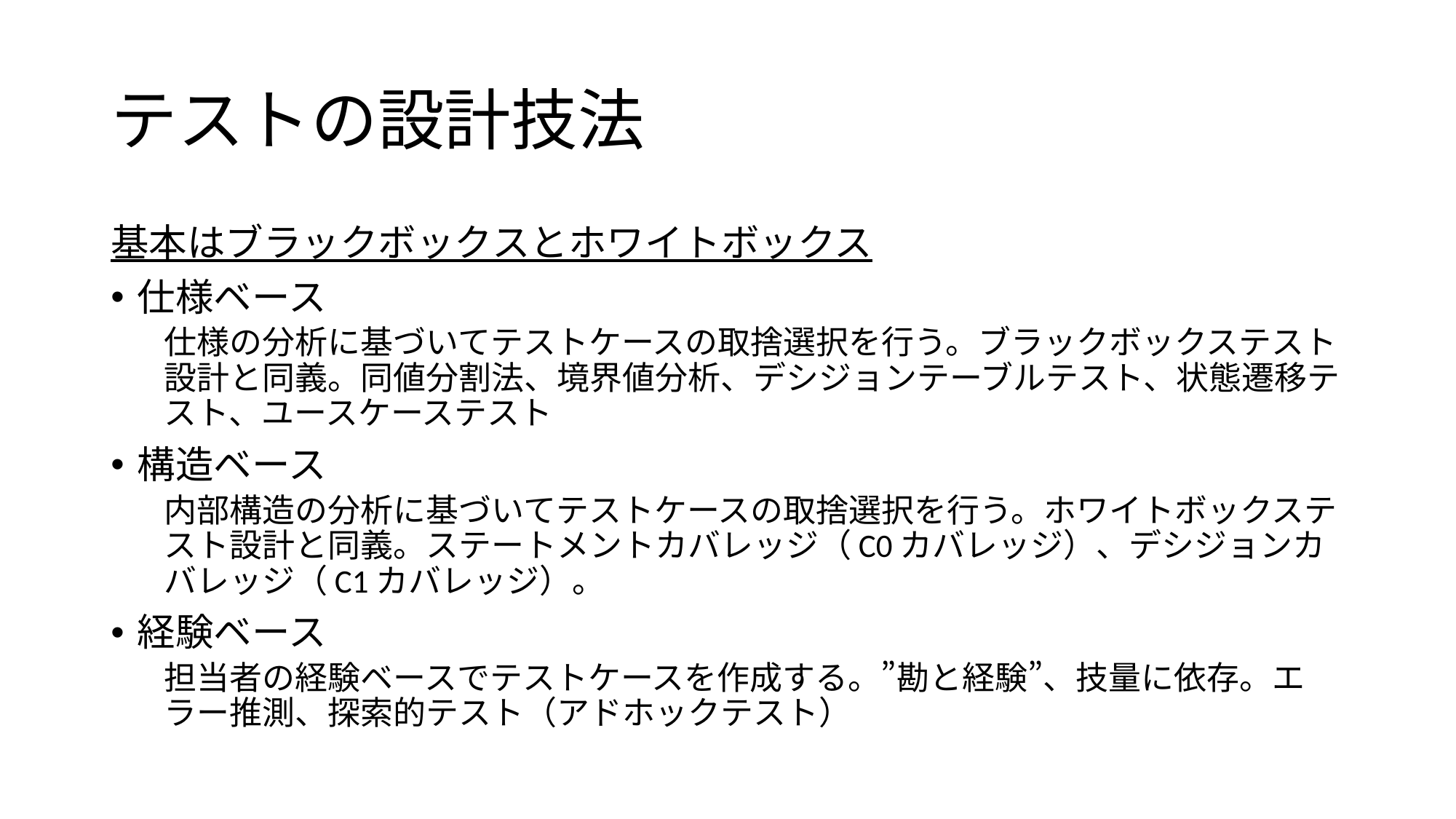

# テストの設計技法
基本はブラックボックスとホワイトボックス
仕様ベース
仕様の分析に基づいてテストケースの取捨選択を行う。ブラックボックステスト設計と同義。同値分割法、境界値分析、デシジョンテーブルテスト、状態遷移テスト、ユースケーステスト
構造ベース
内部構造の分析に基づいてテストケースの取捨選択を行う。ホワイトボックステスト設計と同義。ステートメントカバレッジ（C0カバレッジ）、デシジョンカバレッジ（C1カバレッジ）。
経験ベース
担当者の経験ベースでテストケースを作成する。”勘と経験”、技量に依存。エラー推測、探索的テスト（アドホックテスト）